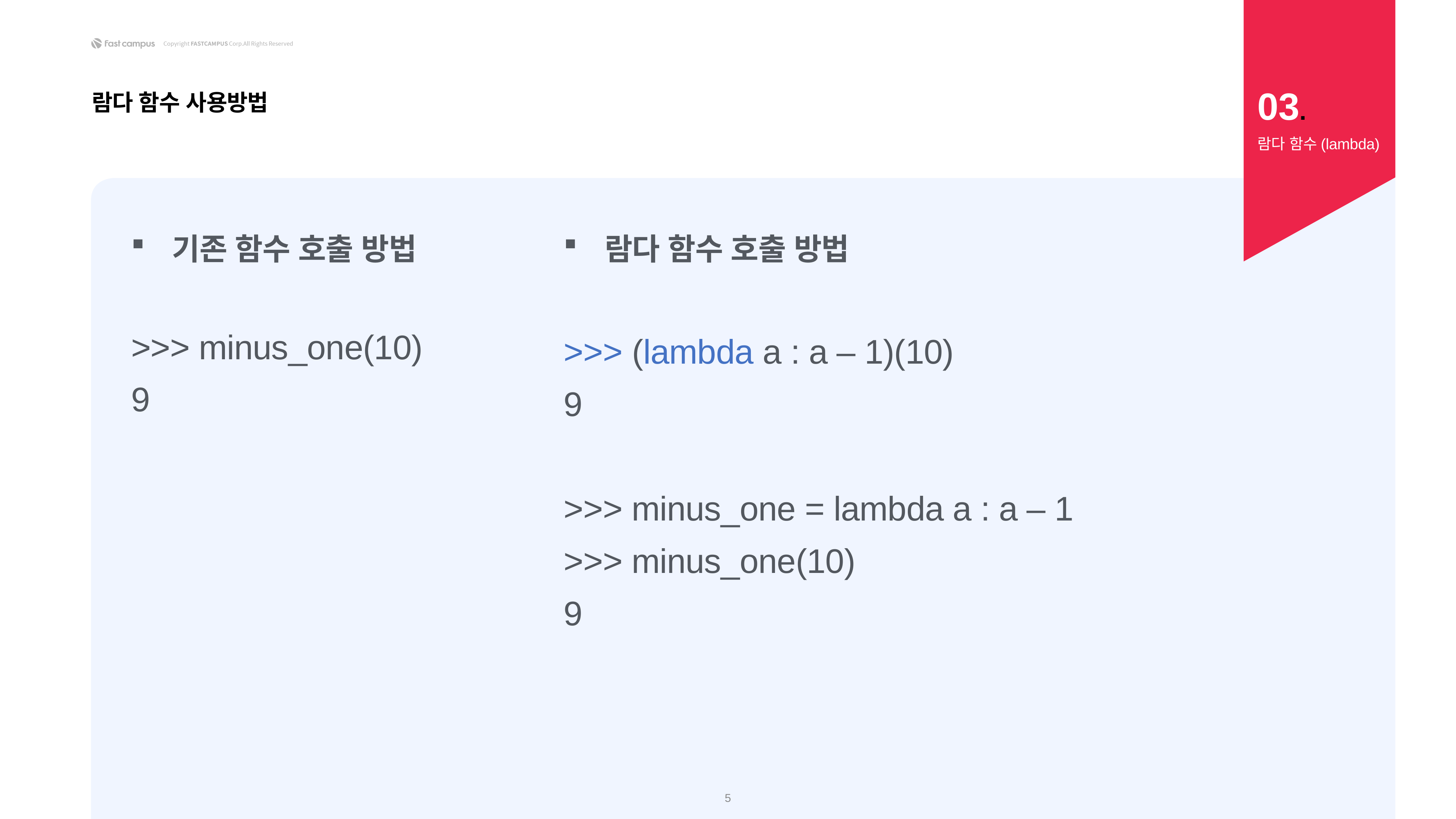

03.
람다 함수 사용방법
람다 함수(lambda)
기존 함수 호출 방법

>>> minus_one(10)
9
람다 함수 호출 방법

>>> (lambda a : a – 1)(10)
9

>>> minus_one = lambda a : a – 1
>>> minus_one(10)
9
5